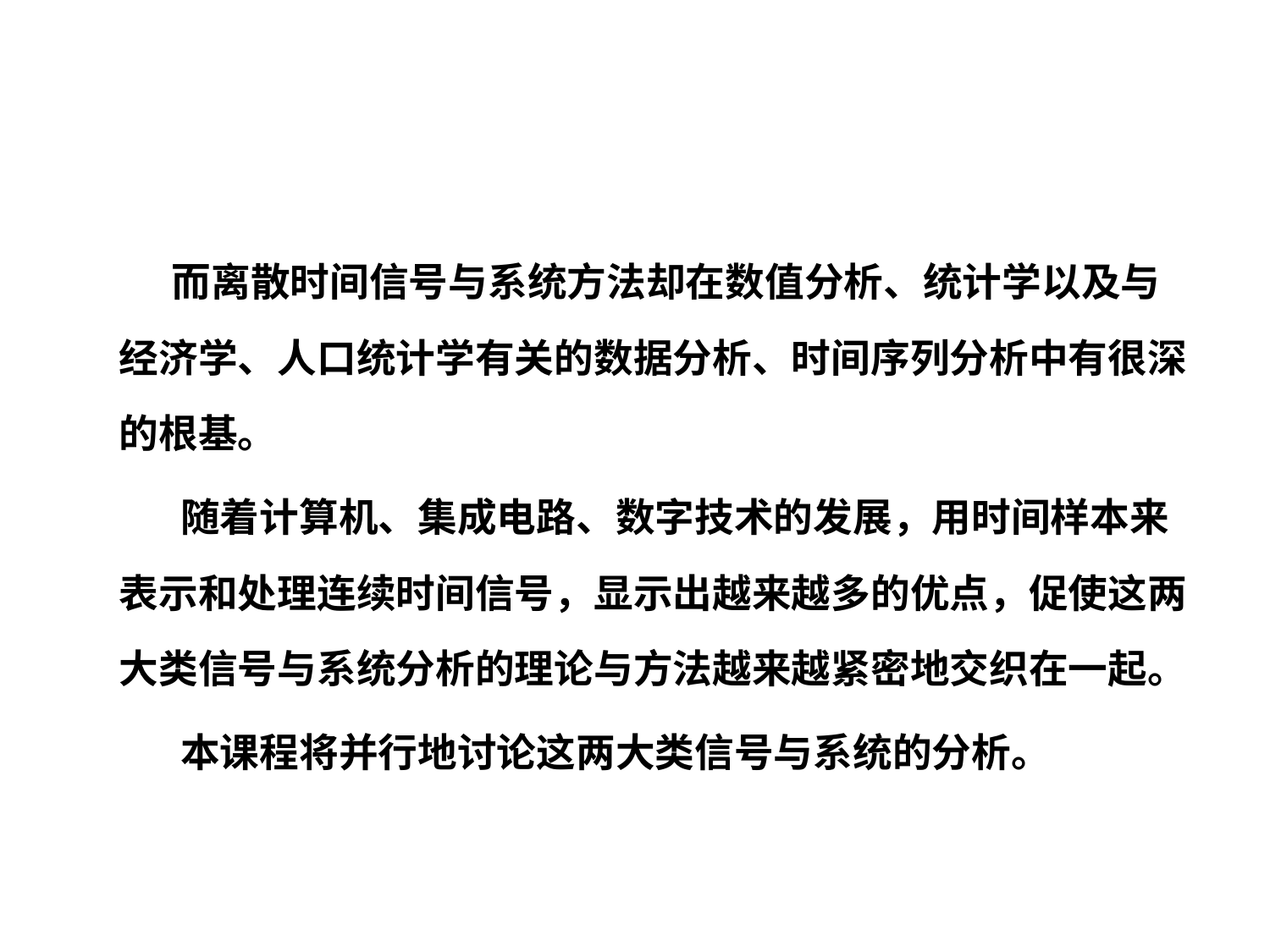

#
          而离散时间信号与系统方法却在数值分析、统计学以及与经济学、人口统计学有关的数据分析、时间序列分析中有很深的根基。
           随着计算机、集成电路、数字技术的发展，用时间样本来表示和处理连续时间信号，显示出越来越多的优点，促使这两大类信号与系统分析的理论与方法越来越紧密地交织在一起。
           本课程将并行地讨论这两大类信号与系统的分析。